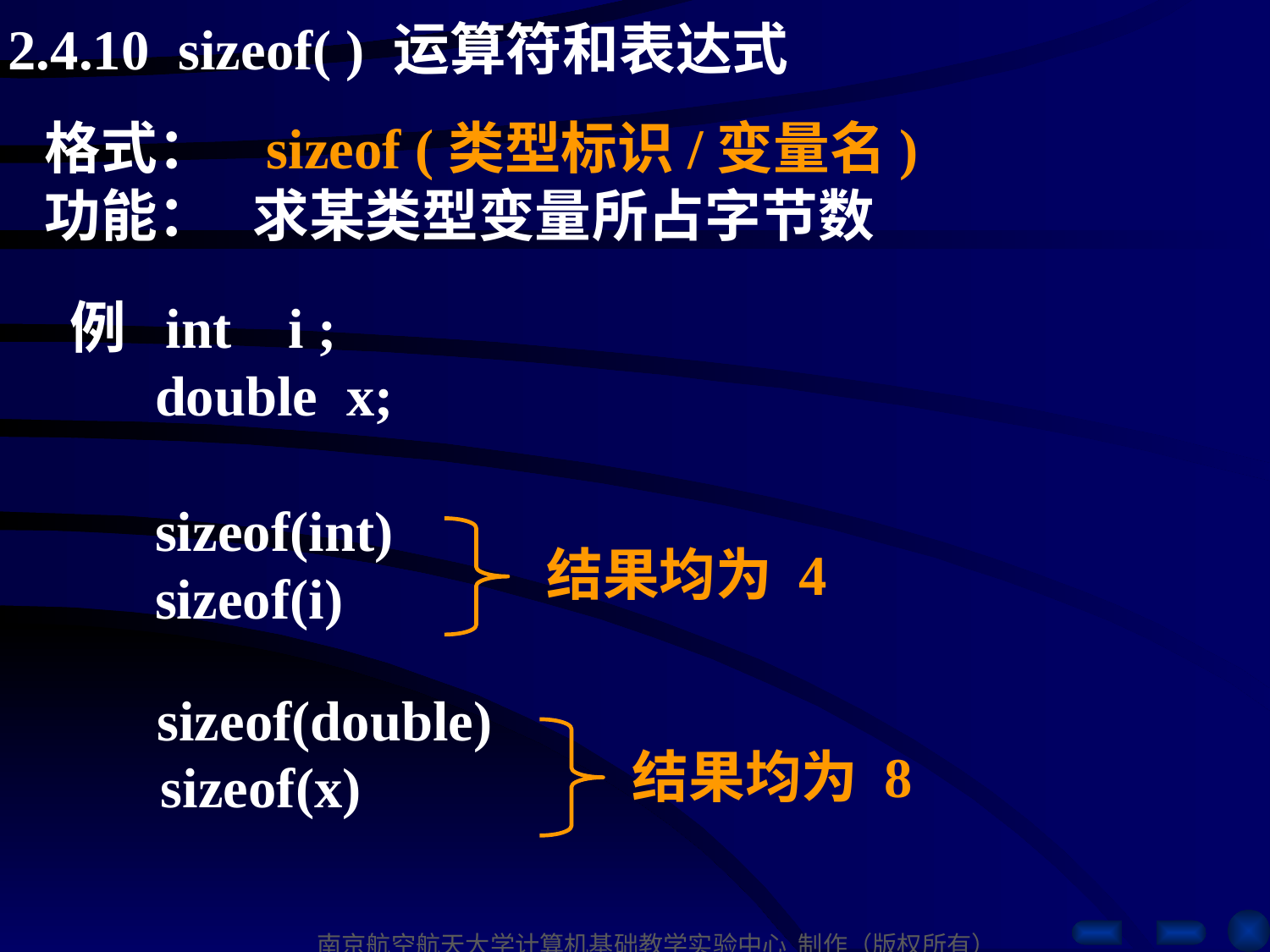

2.4.10  sizeof( ) 运算符和表达式
格式：   sizeof (类型标识/变量名)
功能：   求某类型变量所占字节数
例  int    i ;
      double  x;

      sizeof(int)
      sizeof(i)

结果均为 4
 sizeof(double)
 sizeof(x)

结果均为 8